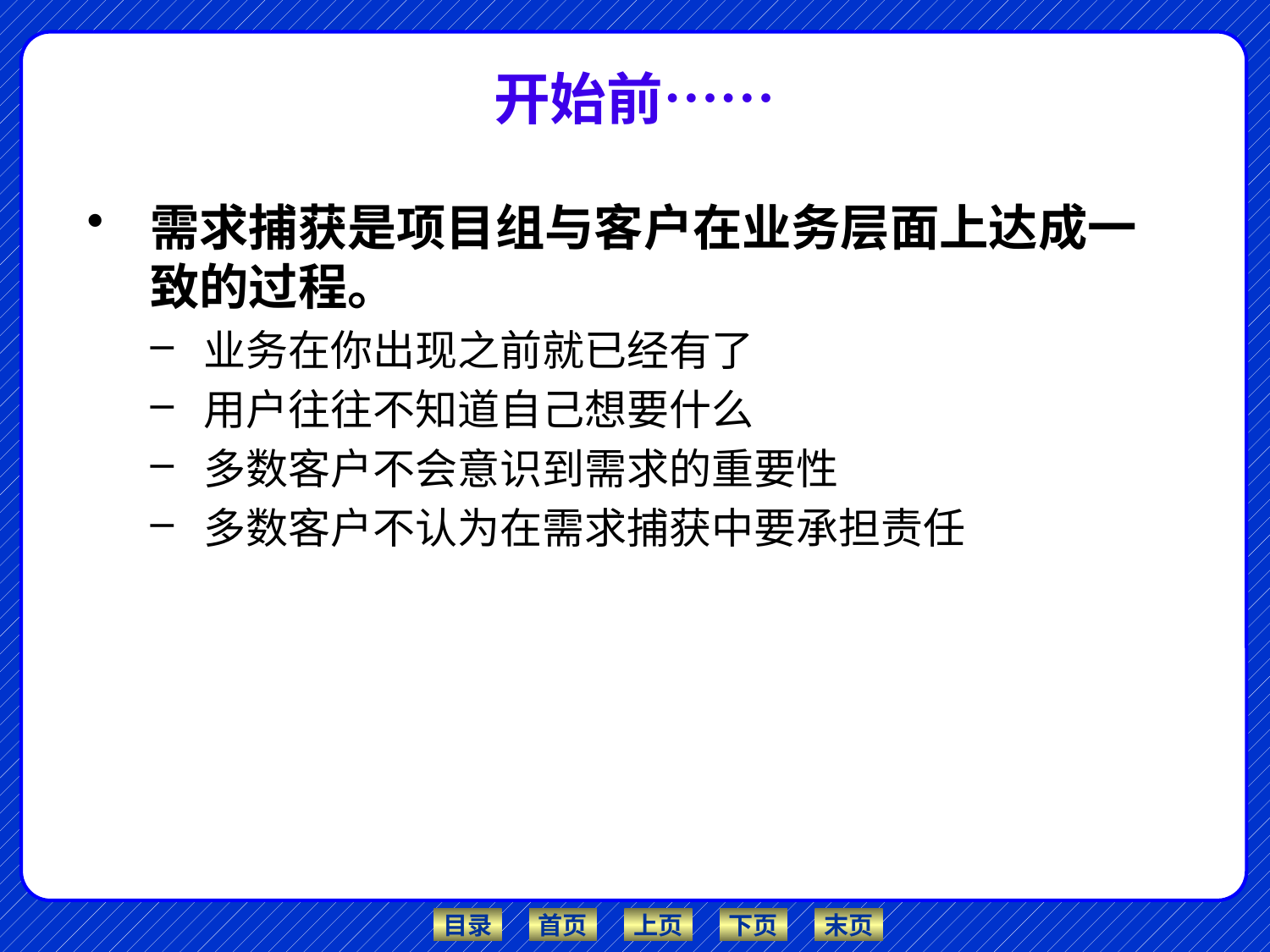

# 开始前……
需求捕获是项目组与客户在业务层面上达成一致的过程。
业务在你出现之前就已经有了
用户往往不知道自己想要什么
多数客户不会意识到需求的重要性
多数客户不认为在需求捕获中要承担责任